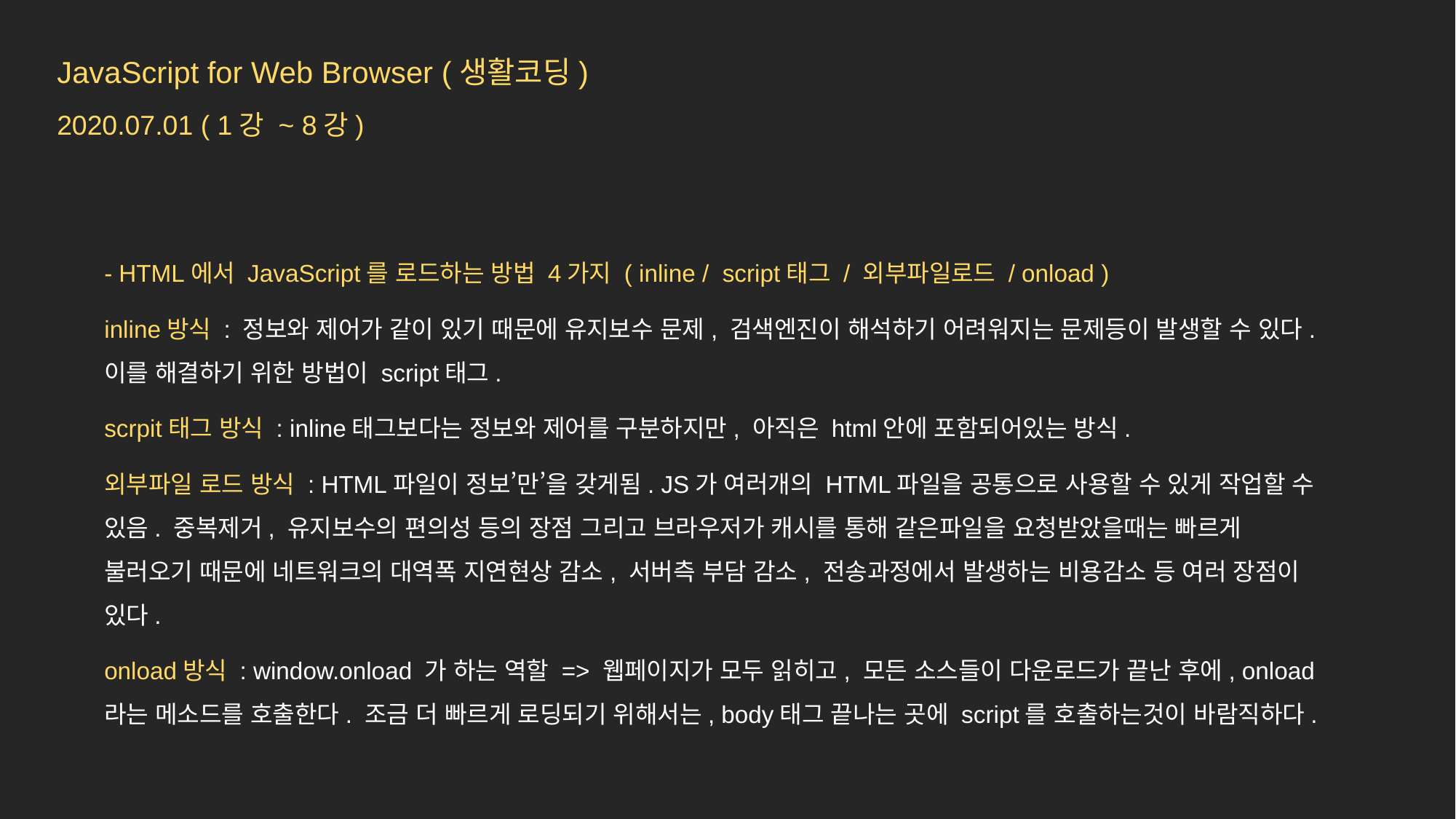

JavaScript for Web Browser (생활코딩)

2020.07.01 ( 1강 ~ 8강)
- HTML에서 JavaScript를 로드하는 방법 4가지 ( inline /  script태그 / 외부파일로드 / onload )
inline방식 : 정보와 제어가 같이 있기 때문에 유지보수 문제, 검색엔진이 해석하기 어려워지는 문제등이 발생할 수 있다. 이를 해결하기 위한 방법이 script태그.
scrpit태그 방식 : inline태그보다는 정보와 제어를 구분하지만, 아직은 html안에 포함되어있는 방식.
외부파일 로드 방식 : HTML파일이 정보’만’을 갖게됨. JS가 여러개의 HTML파일을 공통으로 사용할 수 있게 작업할 수 있음. 중복제거, 유지보수의 편의성 등의 장점 그리고 브라우저가 캐시를 통해 같은파일을 요청받았을때는 빠르게 불러오기 때문에 네트워크의 대역폭 지연현상 감소, 서버측 부담 감소, 전송과정에서 발생하는 비용감소 등 여러 장점이 있다.
onload방식 : window.onload 가 하는 역할 => 웹페이지가 모두 읽히고, 모든 소스들이 다운로드가 끝난 후에, onload라는 메소드를 호출한다. 조금 더 빠르게 로딩되기 위해서는, body태그 끝나는 곳에 script를 호출하는것이 바람직하다.